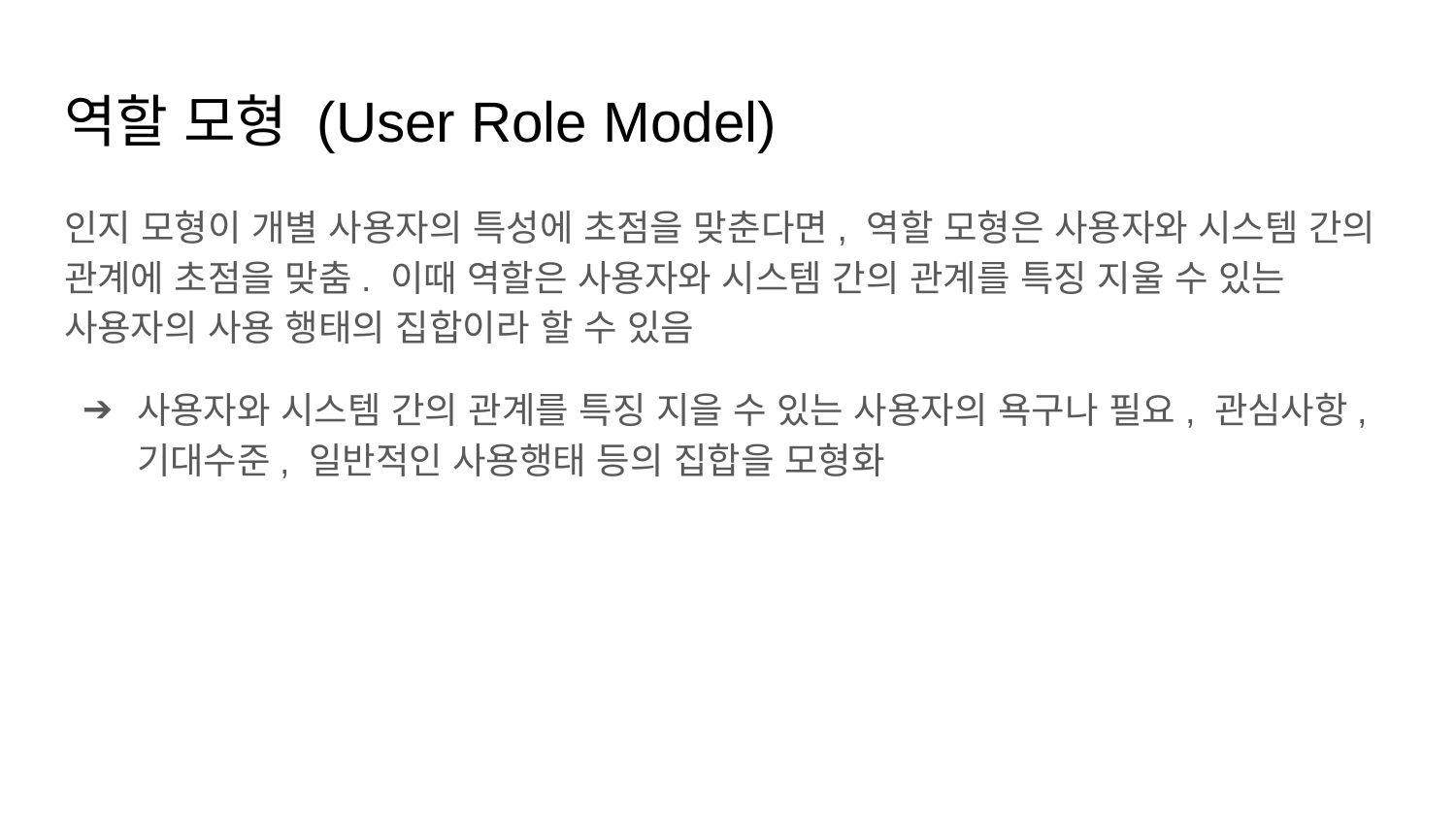

# 역할 모형 (User Role Model)
인지 모형이 개별 사용자의 특성에 초점을 맞춘다면, 역할 모형은 사용자와 시스템 간의 관계에 초점을 맞춤. 이때 역할은 사용자와 시스템 간의 관계를 특징 지울 수 있는 사용자의 사용 행태의 집합이라 할 수 있음
사용자와 시스템 간의 관계를 특징 지을 수 있는 사용자의 욕구나 필요, 관심사항, 기대수준, 일반적인 사용행태 등의 집합을 모형화